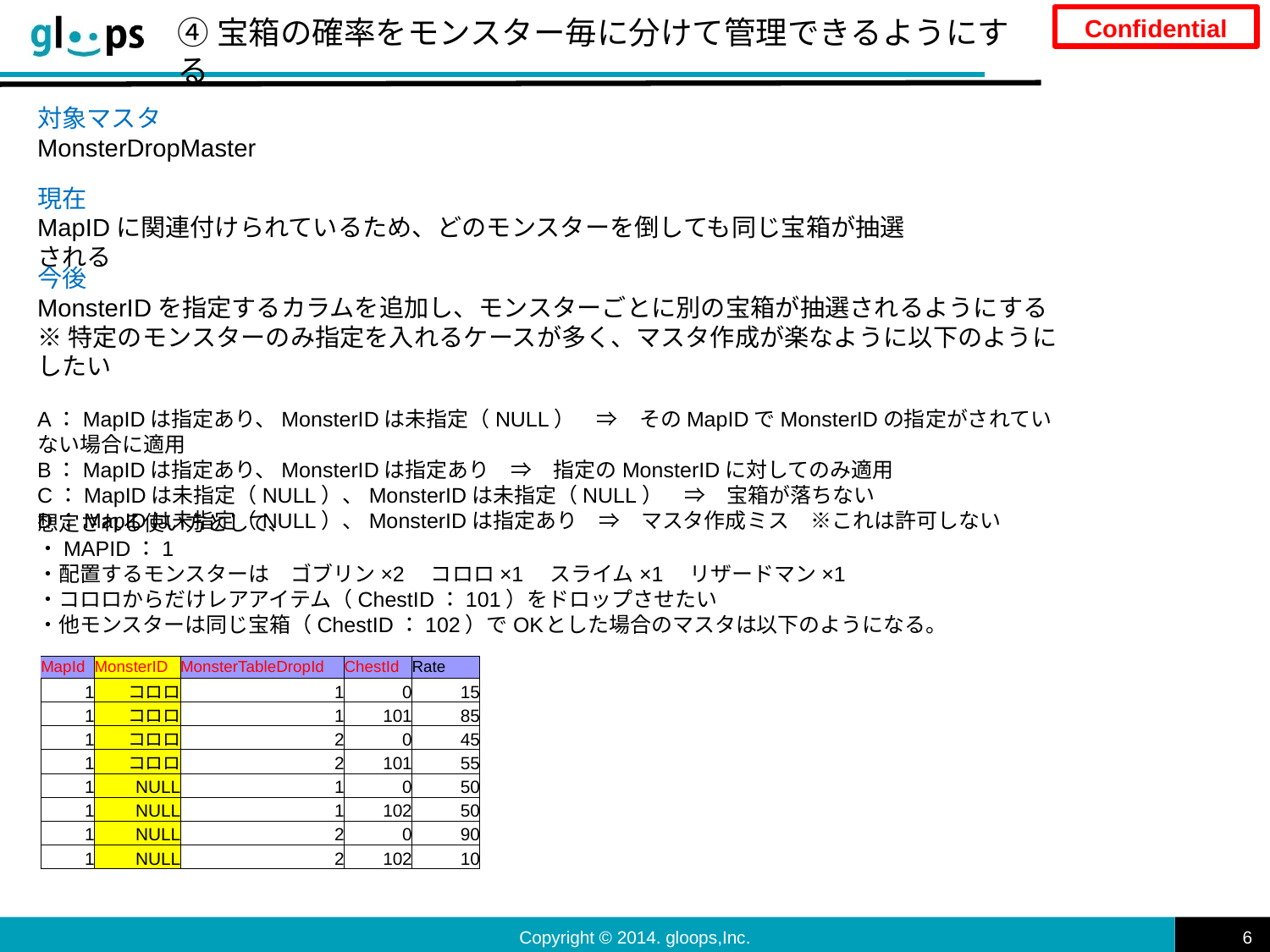

# ④宝箱の確率をモンスター毎に分けて管理できるようにする
対象マスタ
MonsterDropMaster
現在
MapIDに関連付けられているため、どのモンスターを倒しても同じ宝箱が抽選される
今後
MonsterIDを指定するカラムを追加し、モンスターごとに別の宝箱が抽選されるようにする
※特定のモンスターのみ指定を入れるケースが多く、マスタ作成が楽なように以下のようにしたい

A：MapIDは指定あり、MonsterIDは未指定（NULL）　⇒　そのMapIDでMonsterIDの指定がされていない場合に適用
B：MapIDは指定あり、MonsterIDは指定あり　⇒　指定のMonsterIDに対してのみ適用
C：MapIDは未指定（NULL）、MonsterIDは未指定（NULL）　⇒　宝箱が落ちない
D：MapIDは未指定（NULL）、MonsterIDは指定あり　⇒　マスタ作成ミス　※これは許可しない
想定される使い方として、
・MAPID：1
・配置するモンスターは　ゴブリン×2　コロロ×1　スライム×1　リザードマン×1
・コロロからだけレアアイテム（ChestID：101）をドロップさせたい
・他モンスターは同じ宝箱（ChestID：102）でOK	とした場合のマスタは以下のようになる。
| MapId | MonsterID | MonsterTableDropId | ChestId | Rate |
| --- | --- | --- | --- | --- |
| 1 | コロロ | 1 | 0 | 15 |
| 1 | コロロ | 1 | 101 | 85 |
| 1 | コロロ | 2 | 0 | 45 |
| 1 | コロロ | 2 | 101 | 55 |
| 1 | NULL | 1 | 0 | 50 |
| 1 | NULL | 1 | 102 | 50 |
| 1 | NULL | 2 | 0 | 90 |
| 1 | NULL | 2 | 102 | 10 |
Copyright © 2014. gloops,Inc.
6